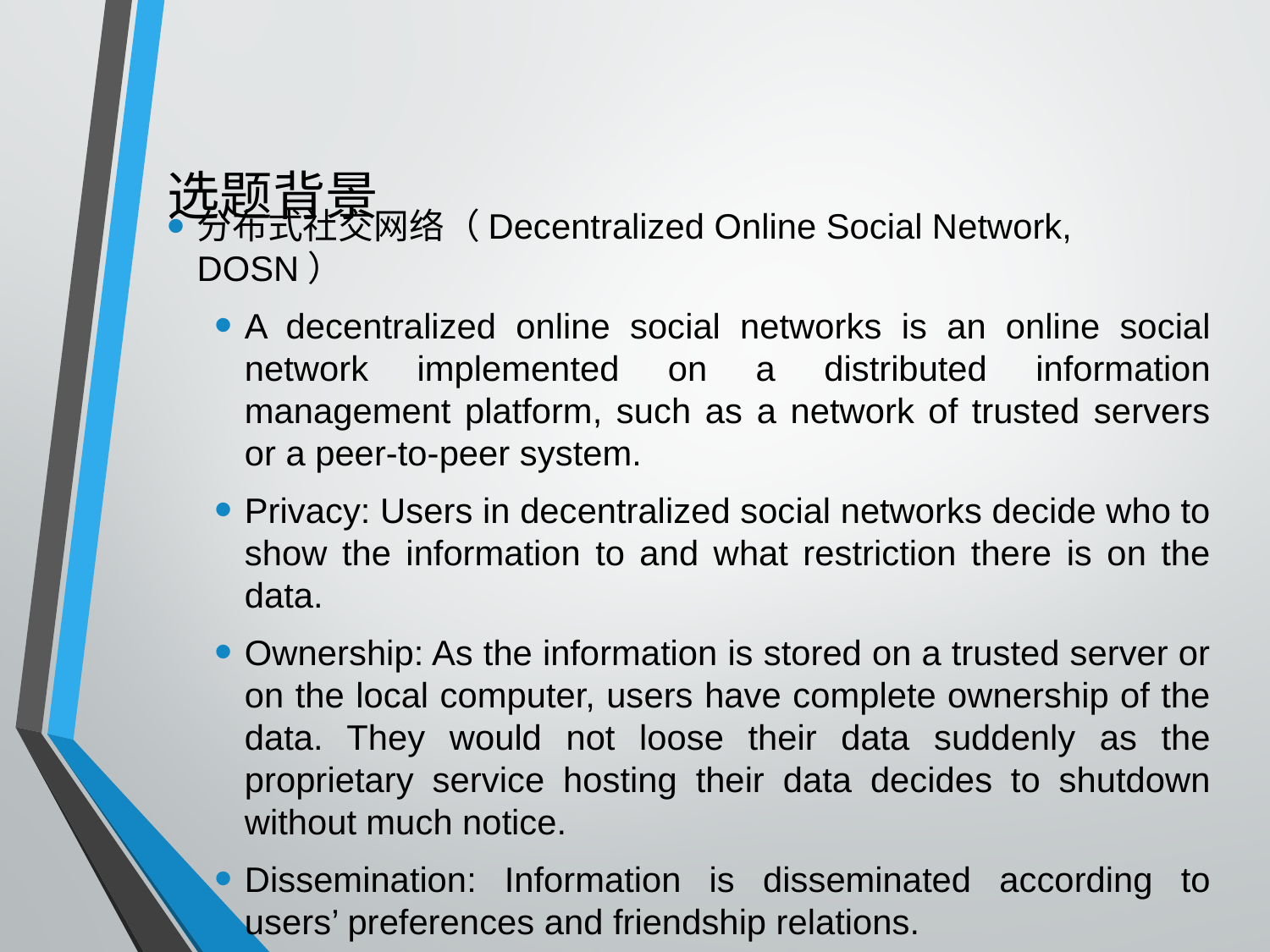

# 选题背景
分布式社交网络（Decentralized Online Social Network, DOSN）
A decentralized online social networks is an online social network implemented on a distributed information management platform, such as a network of trusted servers or a peer-to-peer system.
Privacy: Users in decentralized social networks decide who to show the information to and what restriction there is on the data.
Ownership: As the information is stored on a trusted server or on the local computer, users have complete ownership of the data. They would not loose their data suddenly as the proprietary service hosting their data decides to shutdown without much notice.
Dissemination: Information is disseminated according to users’ preferences and friendship relations.